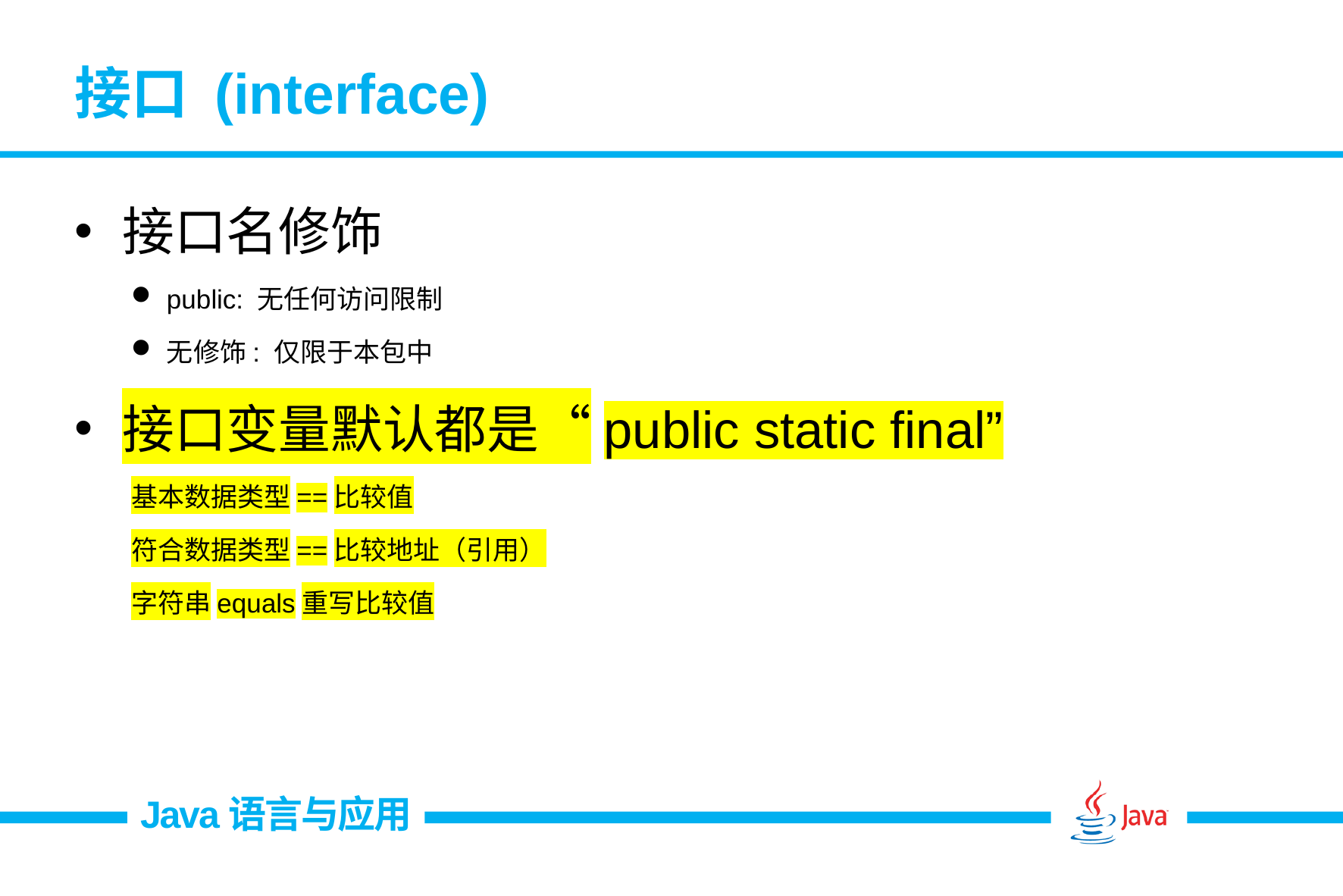

# 接口 (interface)
接口名修饰
public: 无任何访问限制
无修饰: 仅限于本包中
接口变量默认都是“public static final”
基本数据类型==比较值
符合数据类型==比较地址（引用）
字符串equals重写比较值